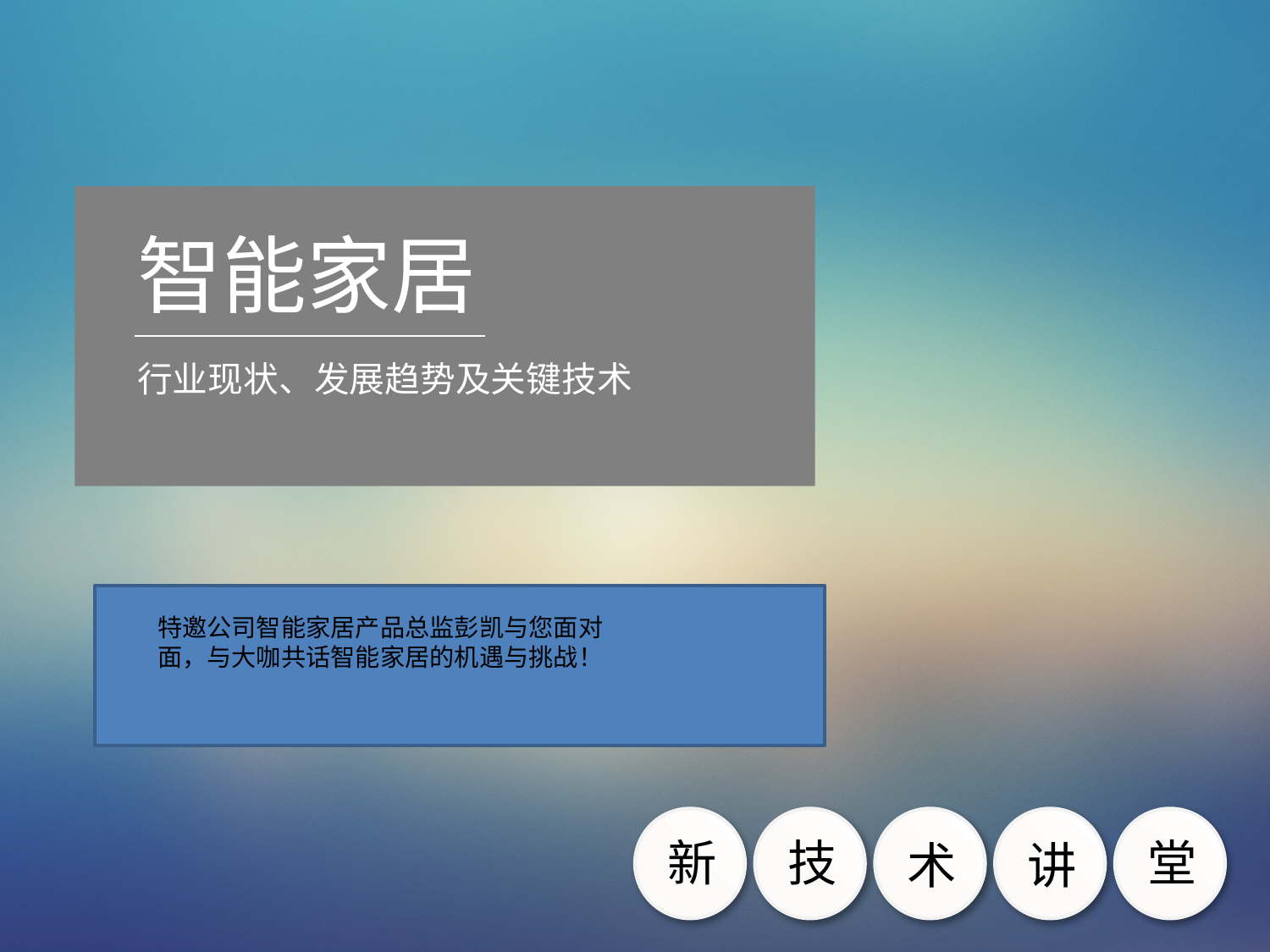

智能家居
行业现状、发展趋势及关键技术

特邀公司智能家居产品总监彭凯与您面对面，与大咖共话智能家居的机遇与挑战！

新
技
堂
术
讲